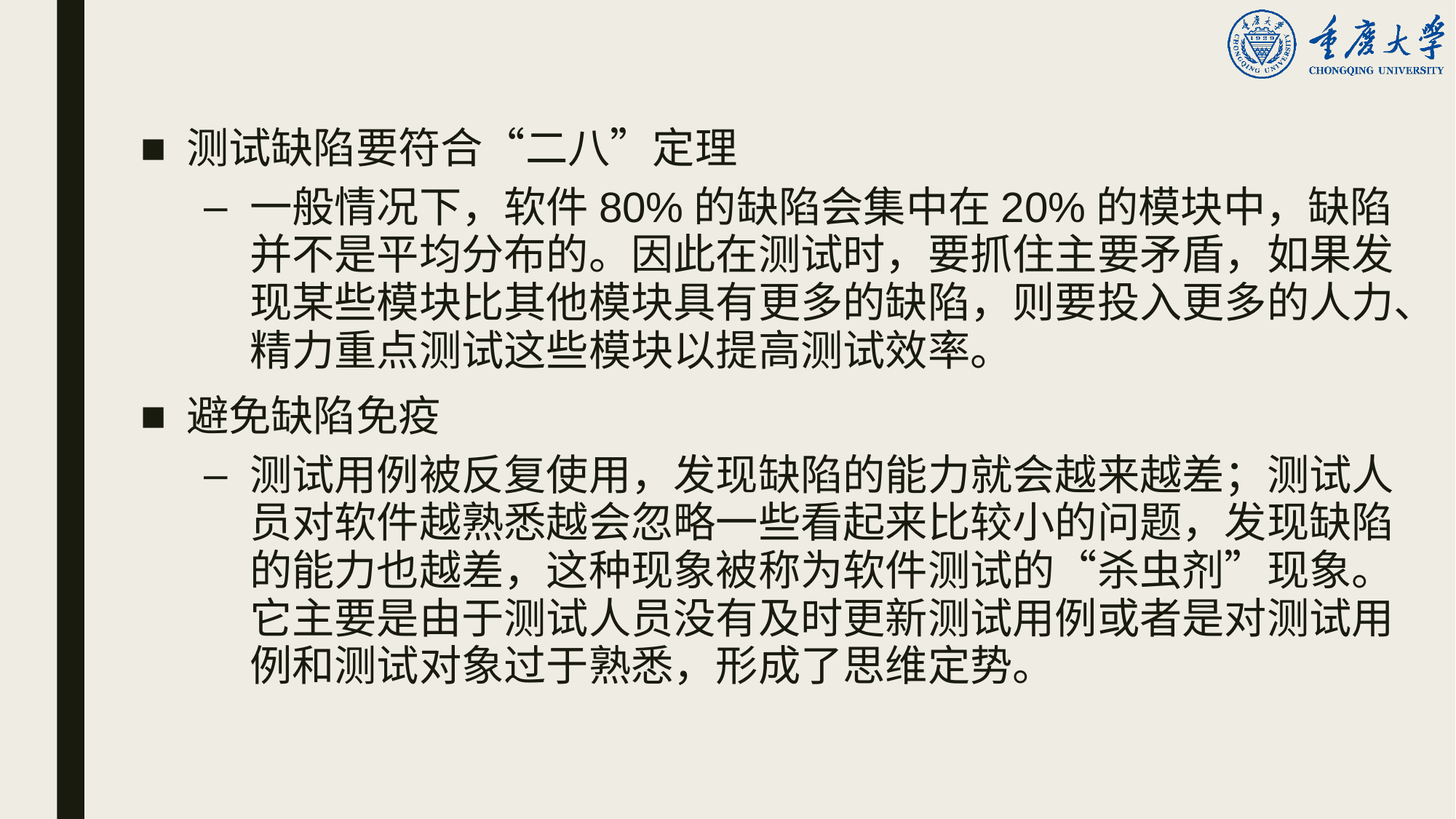

测试缺陷要符合“二八”定理
一般情况下，软件80%的缺陷会集中在20%的模块中，缺陷并不是平均分布的。因此在测试时，要抓住主要矛盾，如果发现某些模块比其他模块具有更多的缺陷，则要投入更多的人力、精力重点测试这些模块以提高测试效率。
避免缺陷免疫
测试用例被反复使用，发现缺陷的能力就会越来越差；测试人员对软件越熟悉越会忽略一些看起来比较小的问题，发现缺陷的能力也越差，这种现象被称为软件测试的“杀虫剂”现象。它主要是由于测试人员没有及时更新测试用例或者是对测试用例和测试对象过于熟悉，形成了思维定势。